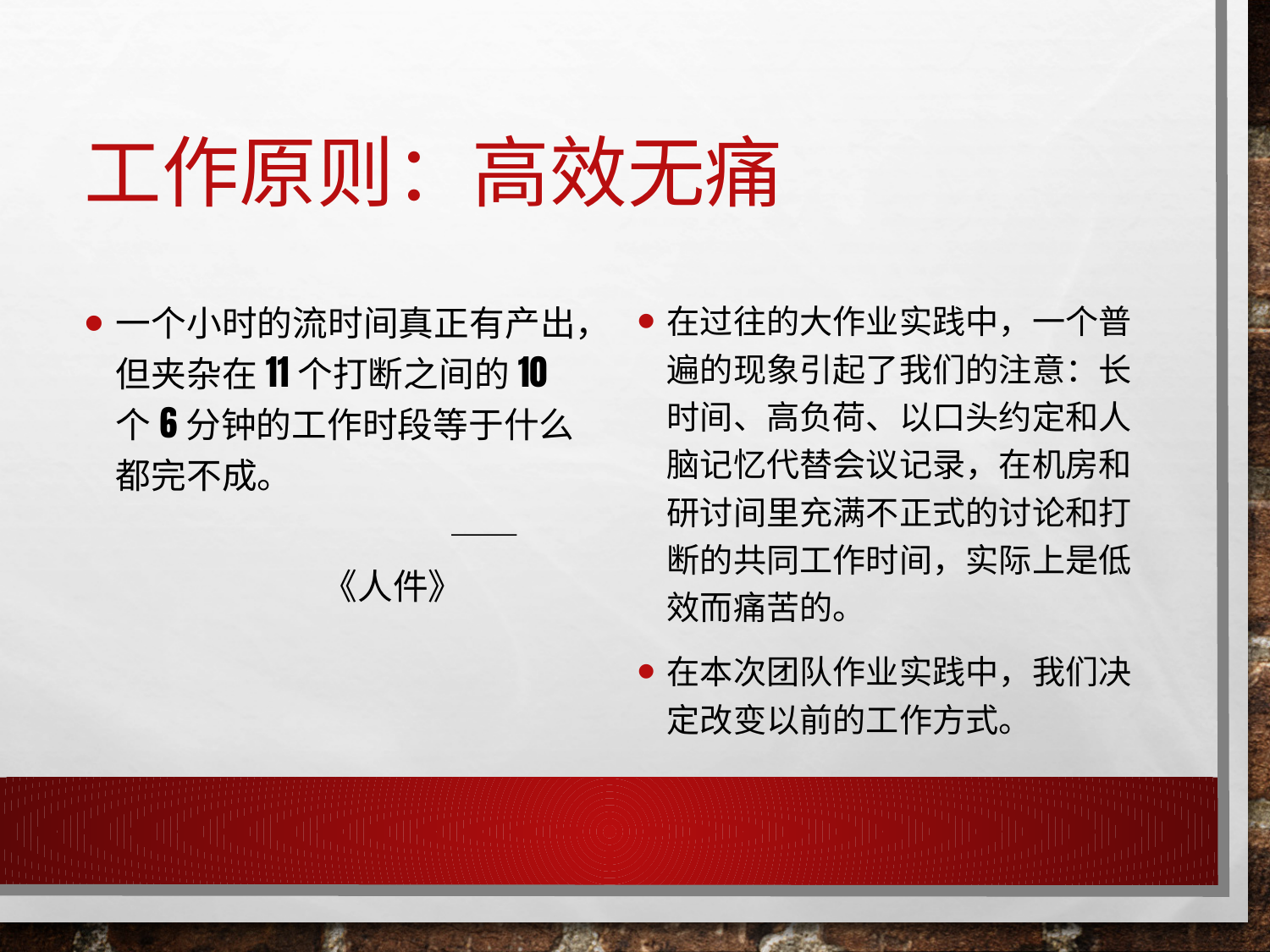

# 工作原则：高效无痛
一个小时的流时间真正有产出，但夹杂在11个打断之间的10个6分钟的工作时段等于什么都完不成。
	——《人件》
在过往的大作业实践中，一个普遍的现象引起了我们的注意：长时间、高负荷、以口头约定和人脑记忆代替会议记录，在机房和研讨间里充满不正式的讨论和打断的共同工作时间，实际上是低效而痛苦的。
在本次团队作业实践中，我们决定改变以前的工作方式。